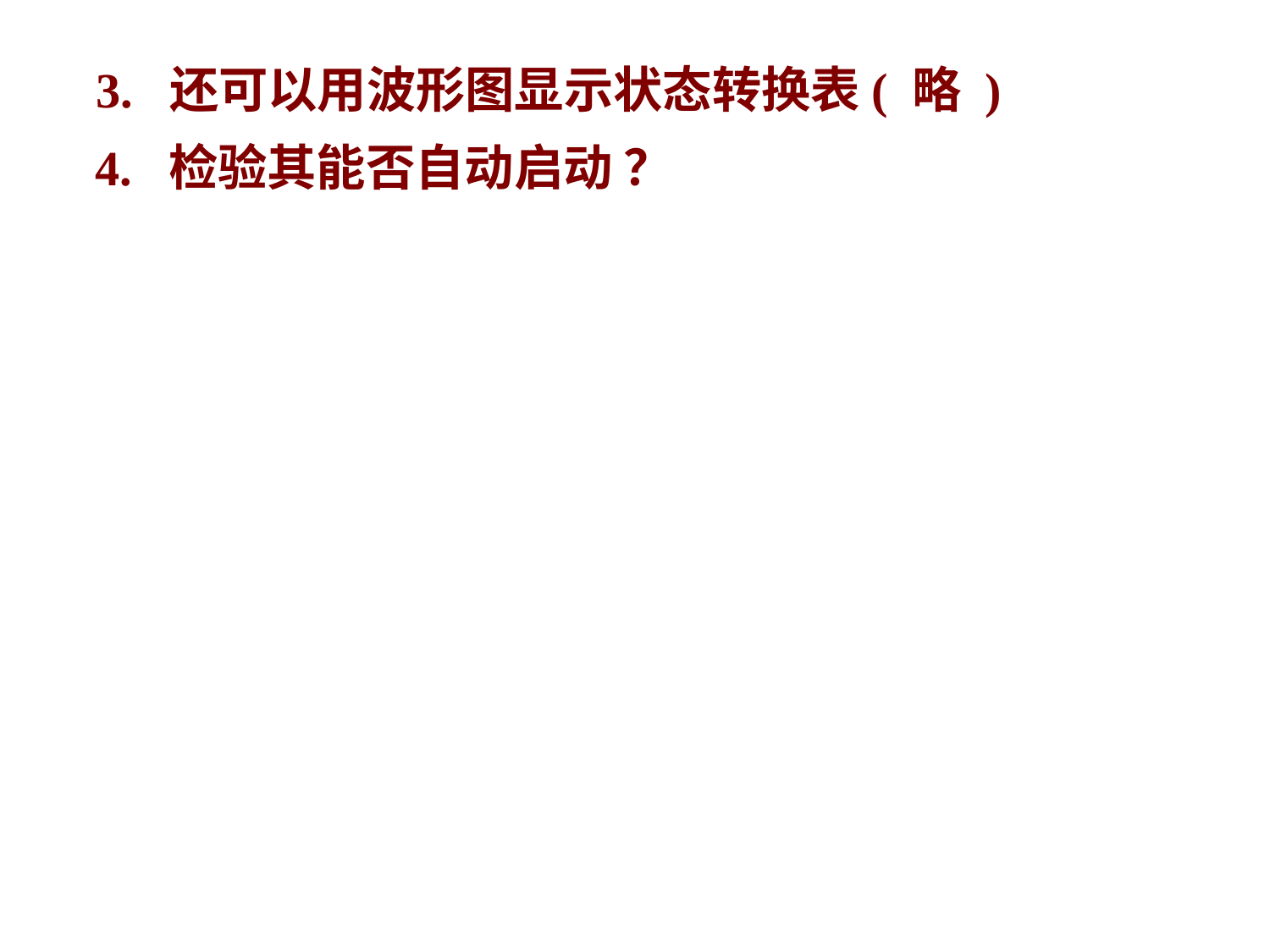

3.  还可以用波形图显示状态转换表( 略 )
4.  检验其能否自动启动 ？